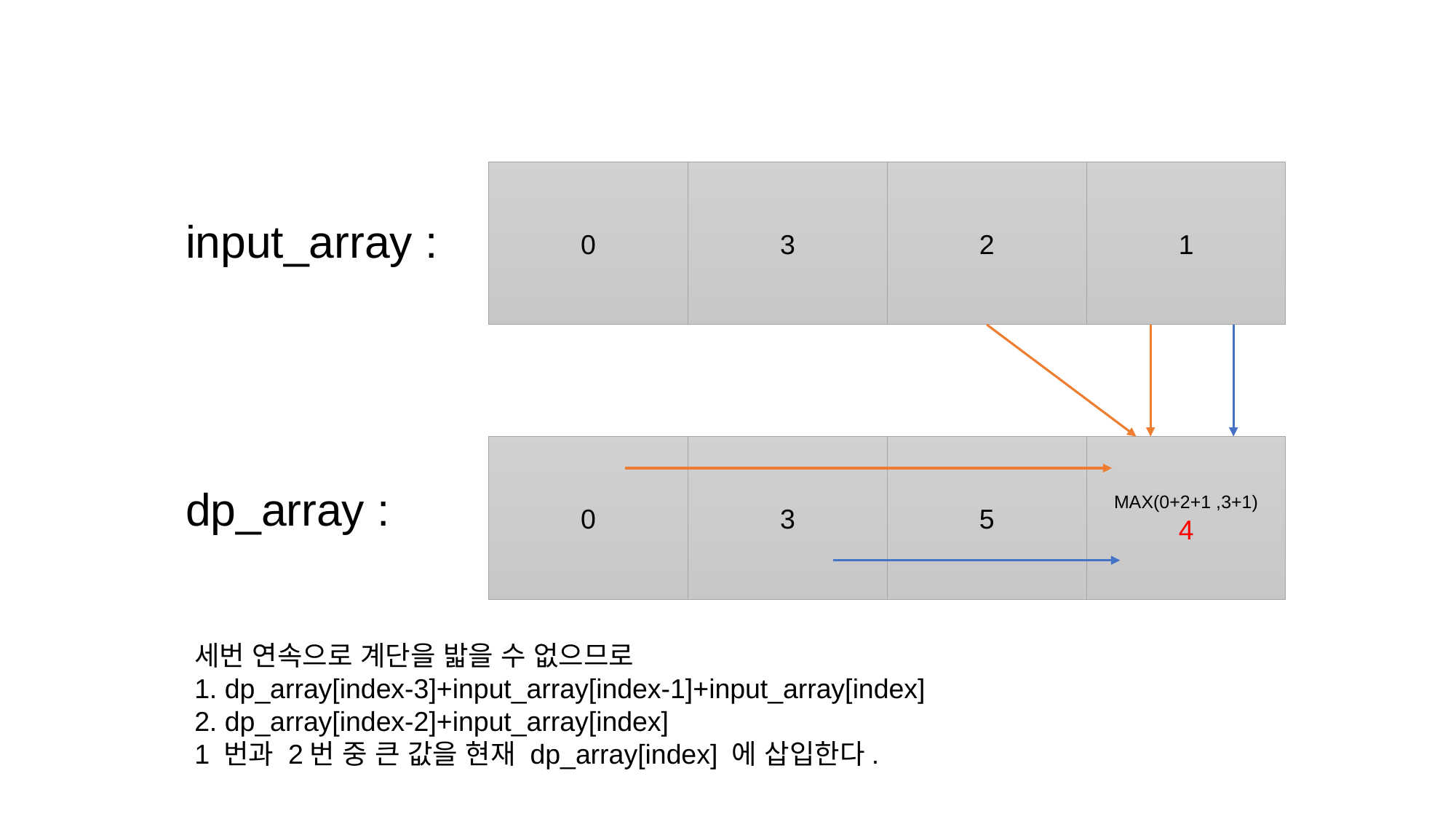

3
0
2
1
input_array :
3
0
5
MAX(0+2+1 ,3+1)
4
dp_array :
세번 연속으로 계단을 밟을 수 없으므로
1. dp_array[index-3]+input_array[index-1]+input_array[index]
2. dp_array[index-2]+input_array[index]
1 번과 2번 중 큰 값을 현재 dp_array[index] 에 삽입한다.